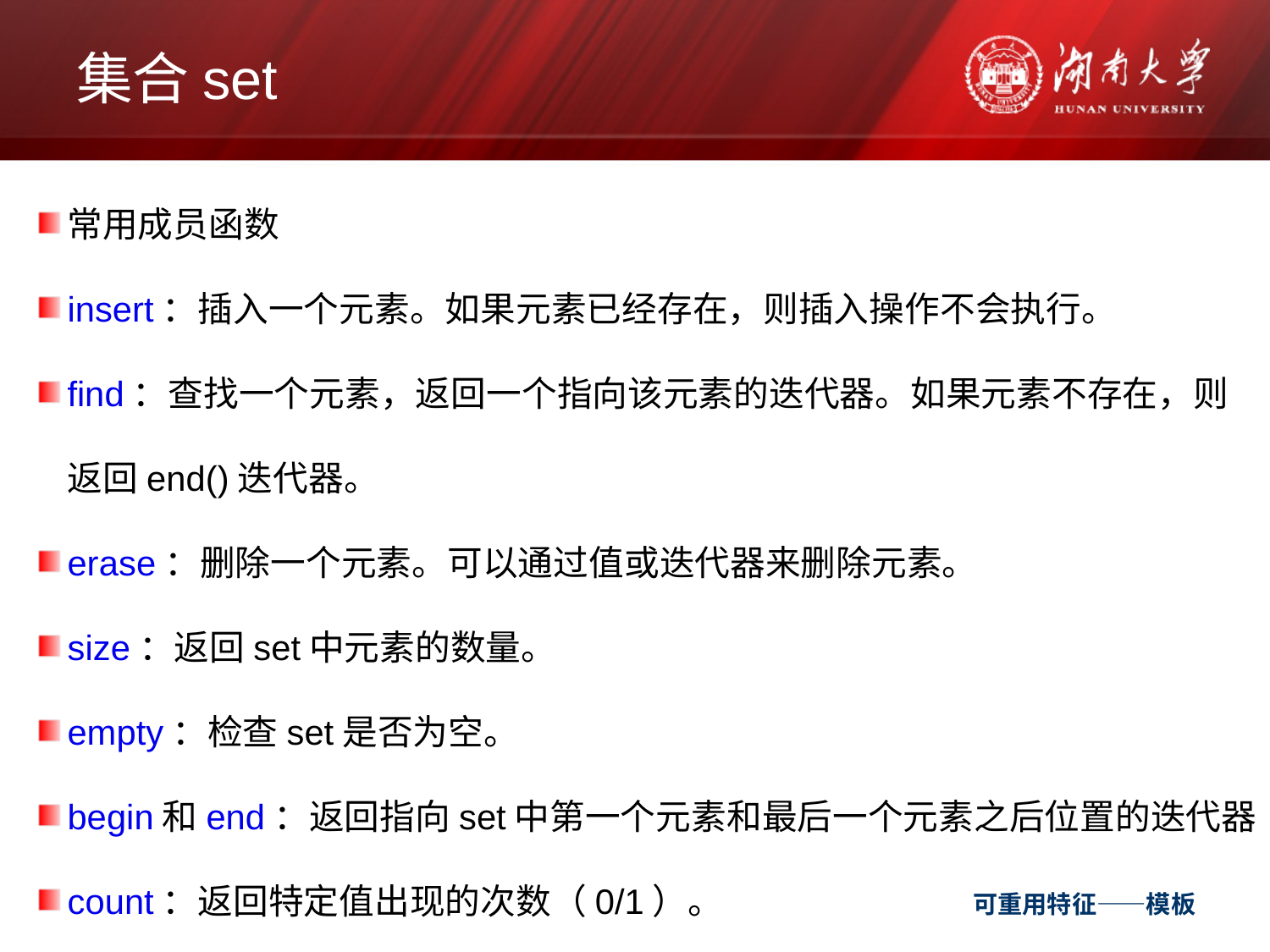

# 集合set
常用成员函数
insert：插入一个元素。如果元素已经存在，则插入操作不会执行。
find：查找一个元素，返回一个指向该元素的迭代器。如果元素不存在，则返回end()迭代器。
erase：删除一个元素。可以通过值或迭代器来删除元素。
size：返回set中元素的数量。
empty：检查set是否为空。
begin和end：返回指向set中第一个元素和最后一个元素之后位置的迭代器
count：返回特定值出现的次数（0/1）。